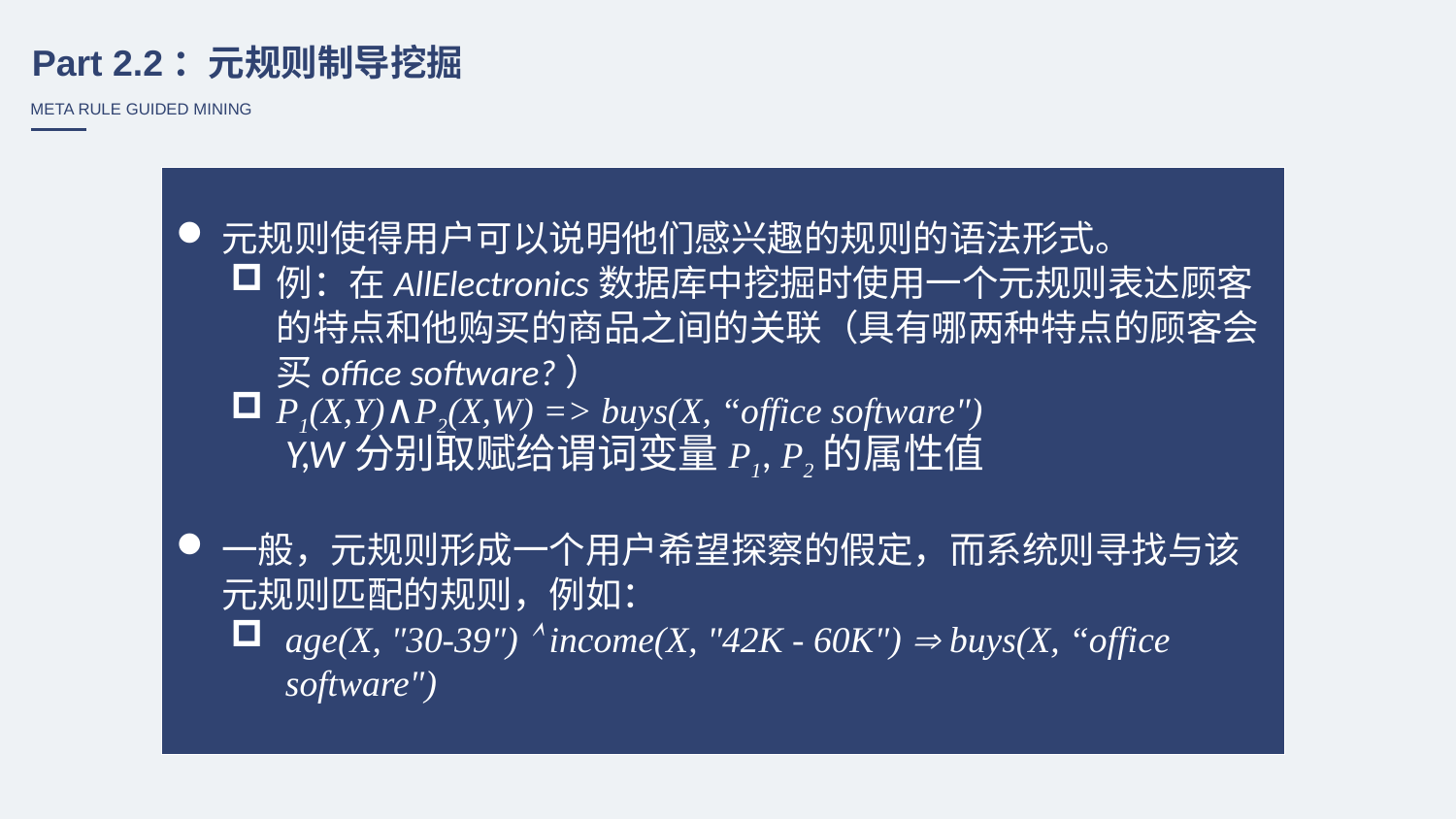

Part 2.2：元规则制导挖掘
META RULE GUIDED MINING

元规则使得用户可以说明他们感兴趣的规则的语法形式。
例：在AllElectronics数据库中挖掘时使用一个元规则表达顾客的特点和他购买的商品之间的关联（具有哪两种特点的顾客会买office software?）
P1(X,Y)∧P2(X,W) => buys(X, “office software")
Y,W分别取赋给谓词变量P1, P2的属性值

一般，元规则形成一个用户希望探察的假定，而系统则寻找与该元规则匹配的规则，例如：
age(X, "30-39") ∧ income(X, "42K - 60K") ⇒ buys(X, “office software")

选题的意义
Lorem ipsum dolor sit amet, consectetuer adipiscing elit. Aenean commodo ligula eget dolor.